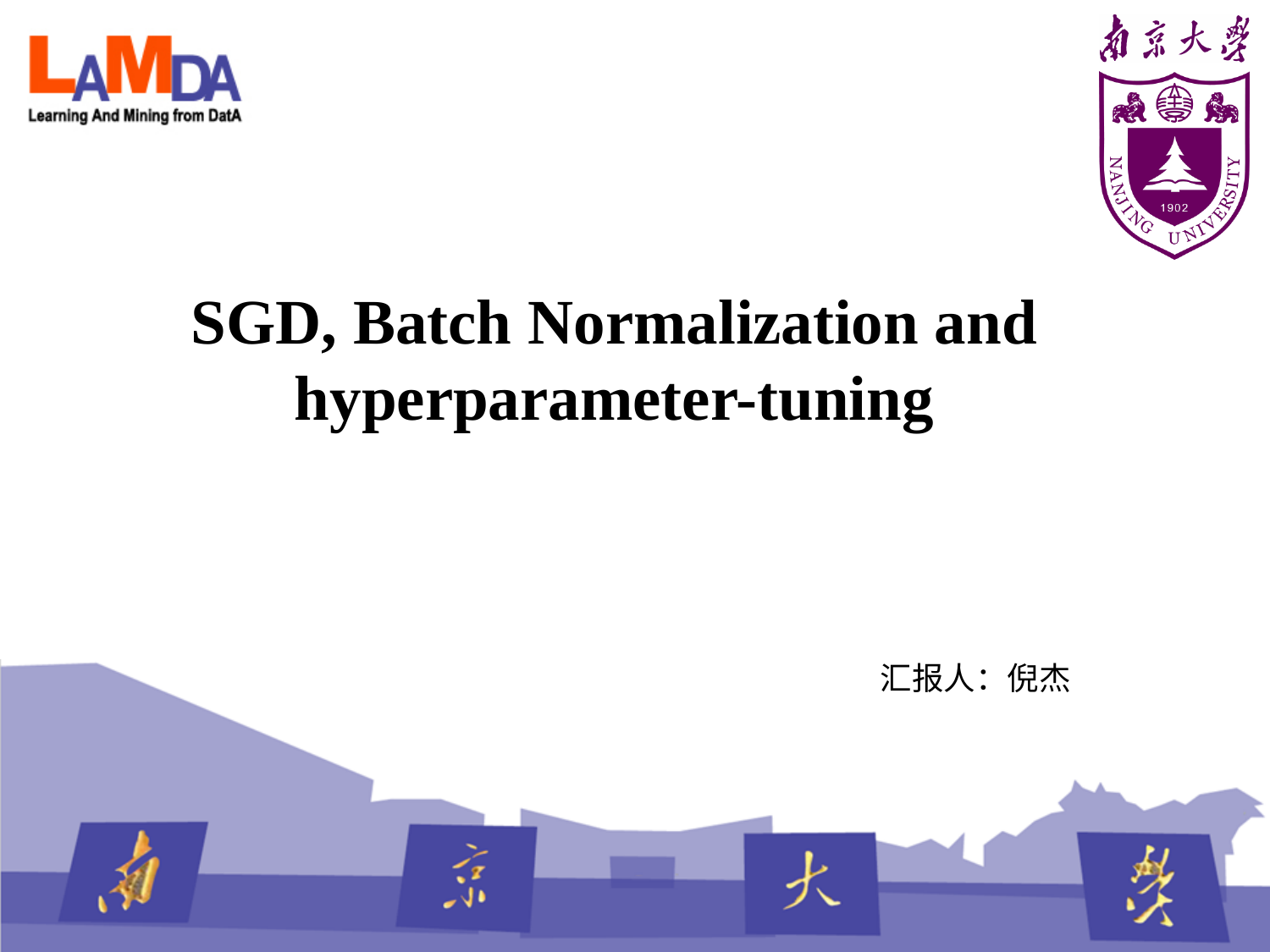

# SGD, Batch Normalization and hyperparameter-tuning
汇报人：倪杰